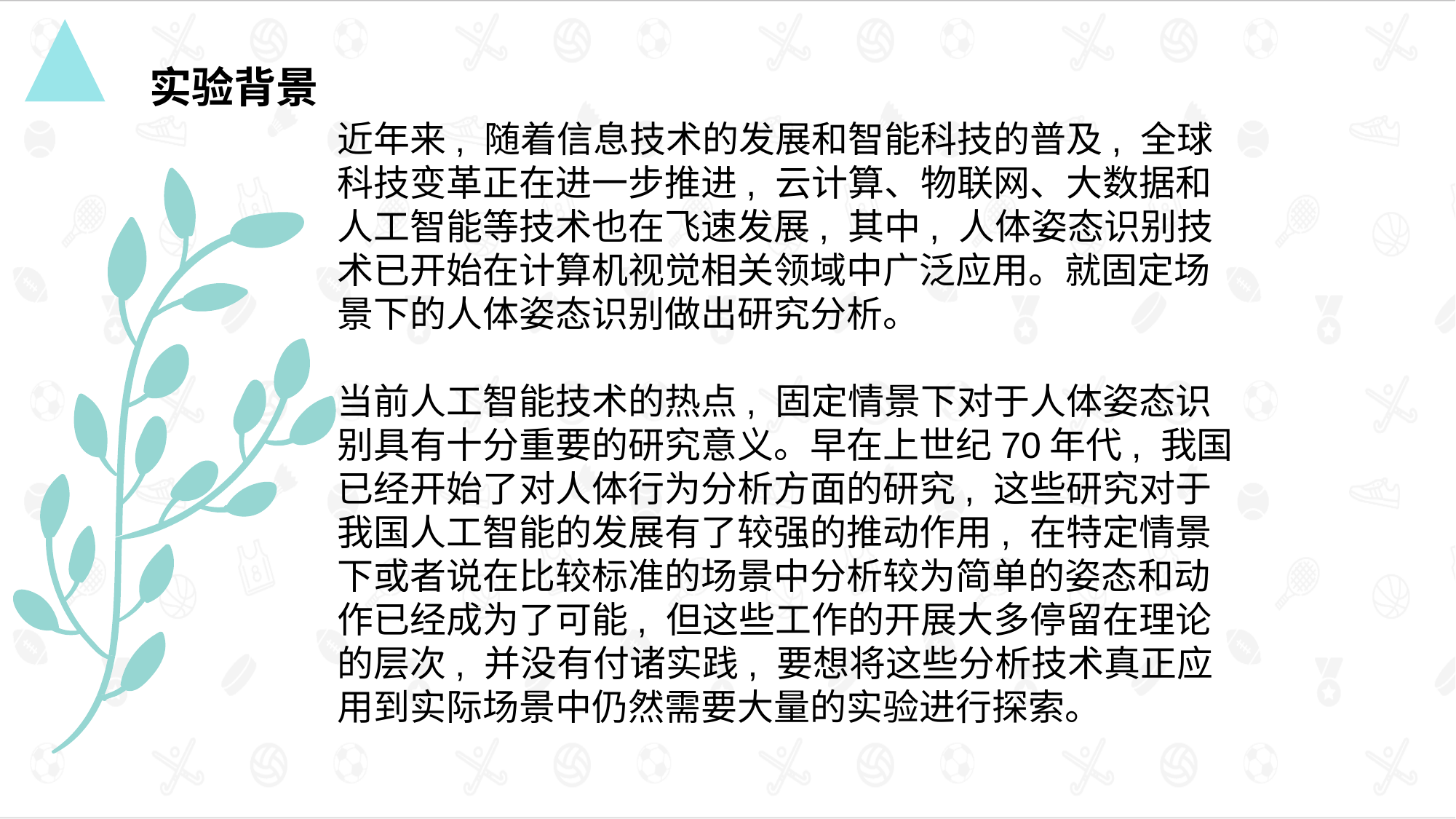

实验背景
近年来, 随着信息技术的发展和智能科技的普及, 全球科技变革正在进一步推进, 云计算、物联网、大数据和人工智能等技术也在飞速发展, 其中, 人体姿态识别技术已开始在计算机视觉相关领域中广泛应用。就固定场景下的人体姿态识别做出研究分析。

当前人工智能技术的热点, 固定情景下对于人体姿态识别具有十分重要的研究意义。早在上世纪70年代, 我国已经开始了对人体行为分析方面的研究, 这些研究对于我国人工智能的发展有了较强的推动作用, 在特定情景下或者说在比较标准的场景中分析较为简单的姿态和动作已经成为了可能, 但这些工作的开展大多停留在理论的层次, 并没有付诸实践, 要想将这些分析技术真正应用到实际场景中仍然需要大量的实验进行探索。

点击添加文本

点击添加文本